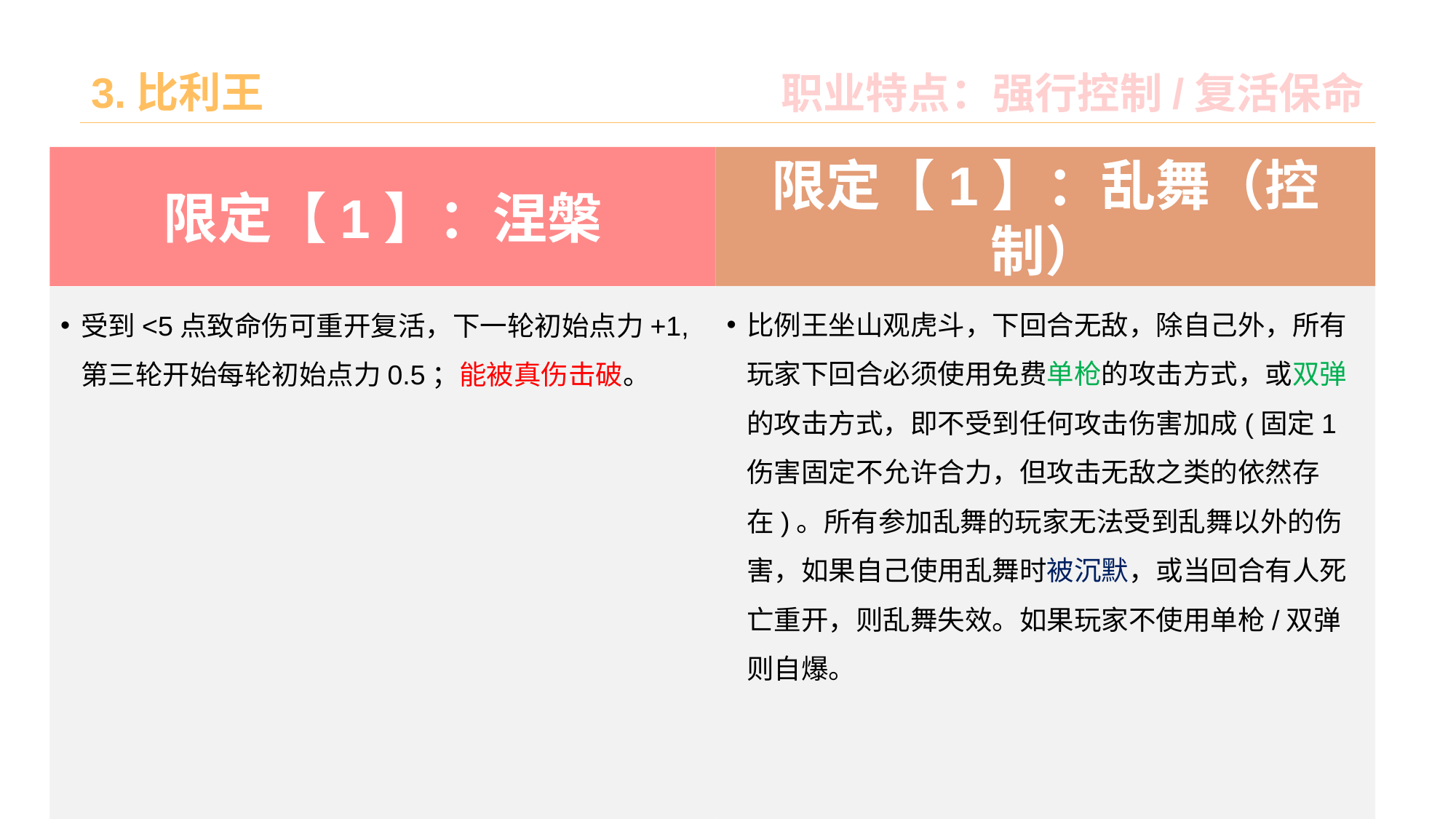

# 3.比利王
职业特点：强行控制/复活保命
限定【1】：乱舞（控制）
限定【1】：涅槃
比例王坐山观虎斗，下回合无敌，除自己外，所有玩家下回合必须使用免费单枪的攻击方式，或双弹的攻击方式，即不受到任何攻击伤害加成(固定1伤害固定不允许合力，但攻击无敌之类的依然存在)。所有参加乱舞的玩家无法受到乱舞以外的伤害，如果自己使用乱舞时被沉默，或当回合有人死亡重开，则乱舞失效。如果玩家不使用单枪/双弹则自爆。
受到<5点致命伤可重开复活，下一轮初始点力+1,第三轮开始每轮初始点力0.5；能被真伤击破。